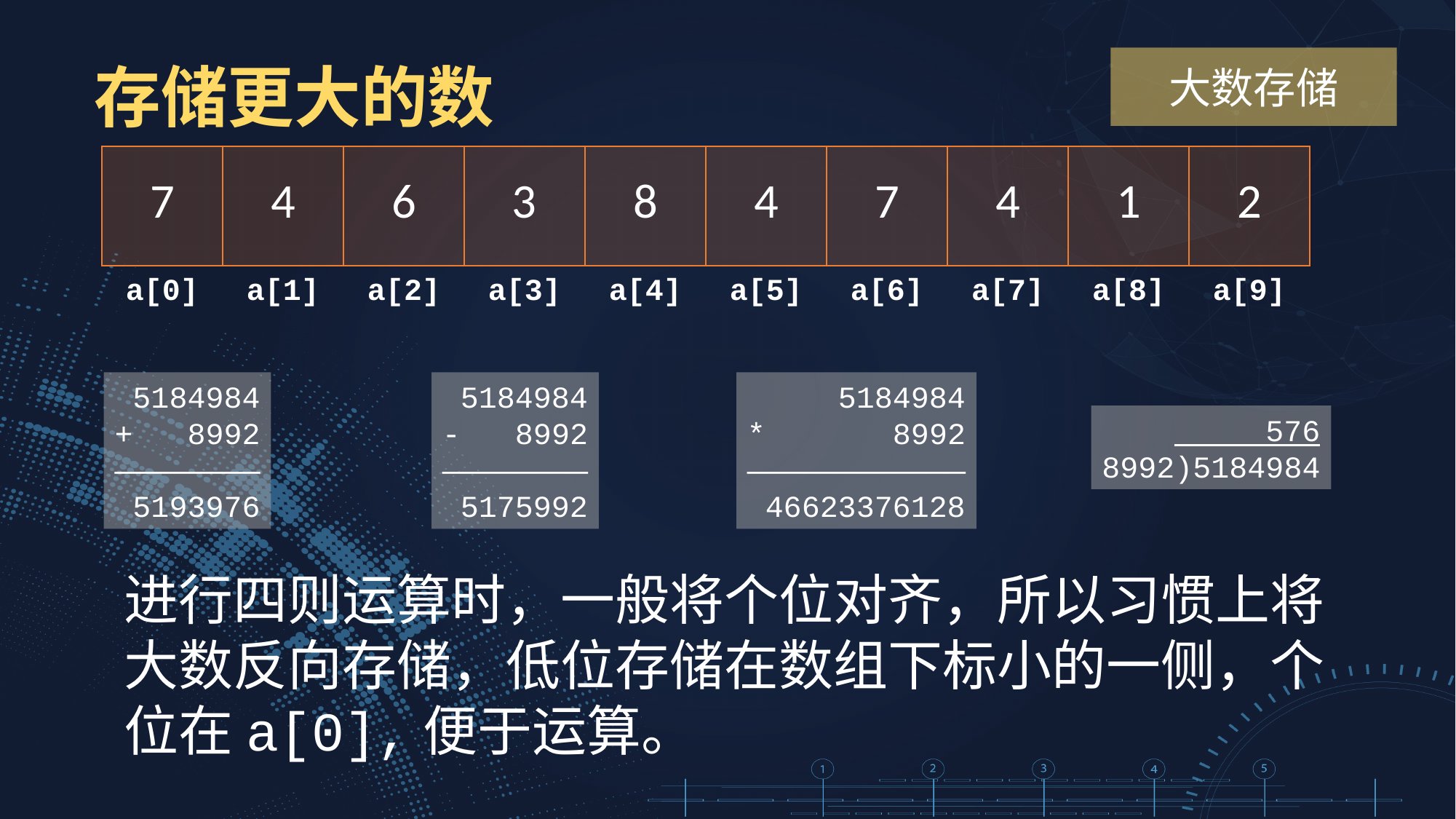

大数存储
存储更大的数
| 7 | 4 | 6 | 3 | 8 | 4 | 7 | 4 | 1 | 2 |
| --- | --- | --- | --- | --- | --- | --- | --- | --- | --- |
| a[0] | a[1] | a[2] | a[3] | a[4] | a[5] | a[6] | a[7] | a[8] | a[9] |
| --- | --- | --- | --- | --- | --- | --- | --- | --- | --- |
 5184984
+   8992
————————
 5193976
 5184984
-   8992
————————
 5175992
     5184984
*       8992
————————————
 46623376128
         576
8992)5184984
进行四则运算时，一般将个位对齐，所以习惯上将大数反向存储，低位存储在数组下标小的一侧，个位在a[0],便于运算。